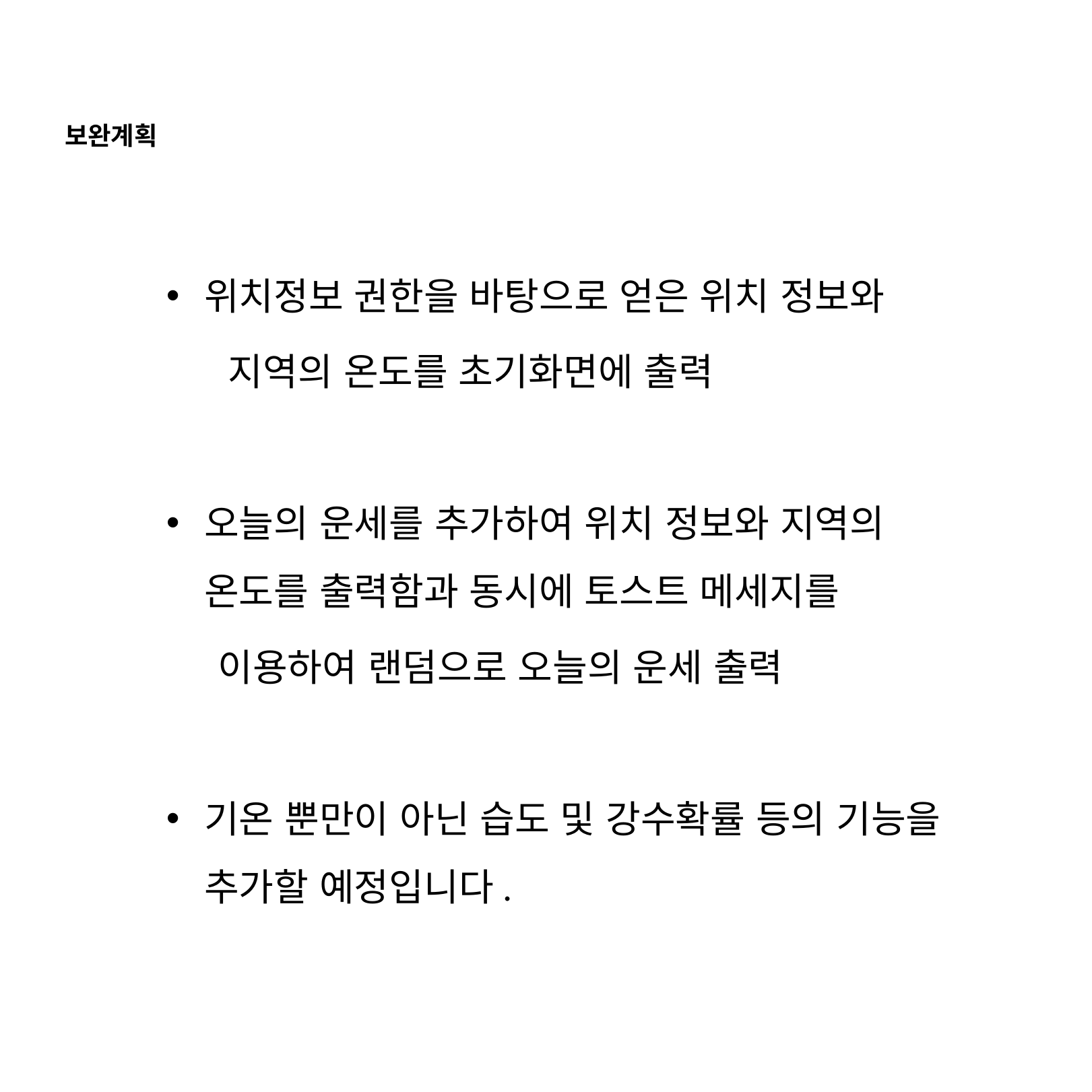

# 보완계획
위치정보 권한을 바탕으로 얻은 위치 정보와
     지역의 온도를 초기화면에 출력

오늘의 운세를 추가하여 위치 정보와 지역의 온도를 출력함과 동시에 토스트 메세지를
    이용하여 랜덤으로 오늘의 운세 출력

기온 뿐만이 아닌 습도 및 강수확률 등의 기능을 추가할 예정입니다.